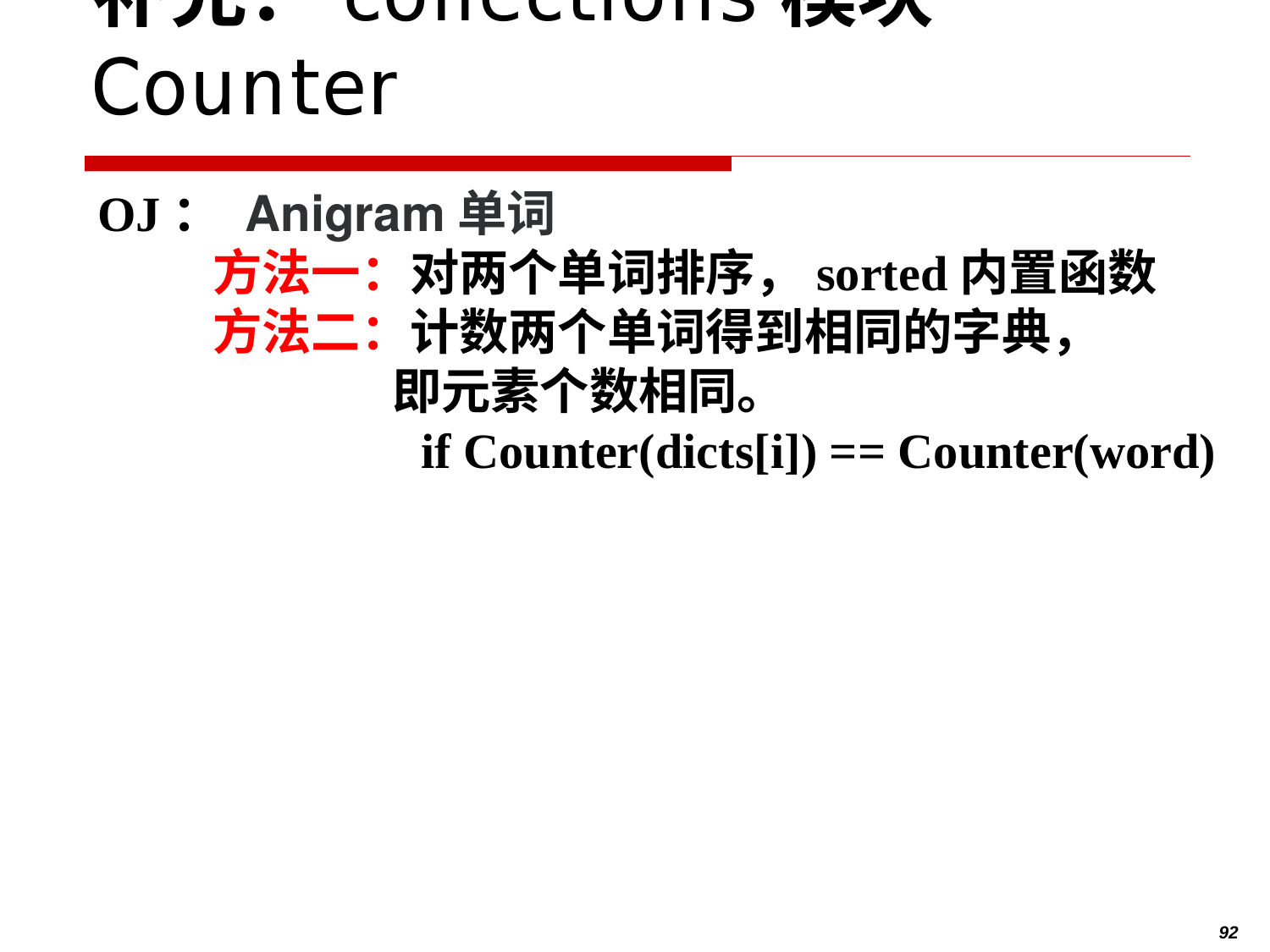

# 补充：collections模块Counter
  OJ： Anigram单词
           方法一：对两个单词排序，sorted内置函数
           方法二：计数两个单词得到相同的字典，
                           即元素个数相同。
                            if Counter(dicts[i]) == Counter(word)

92